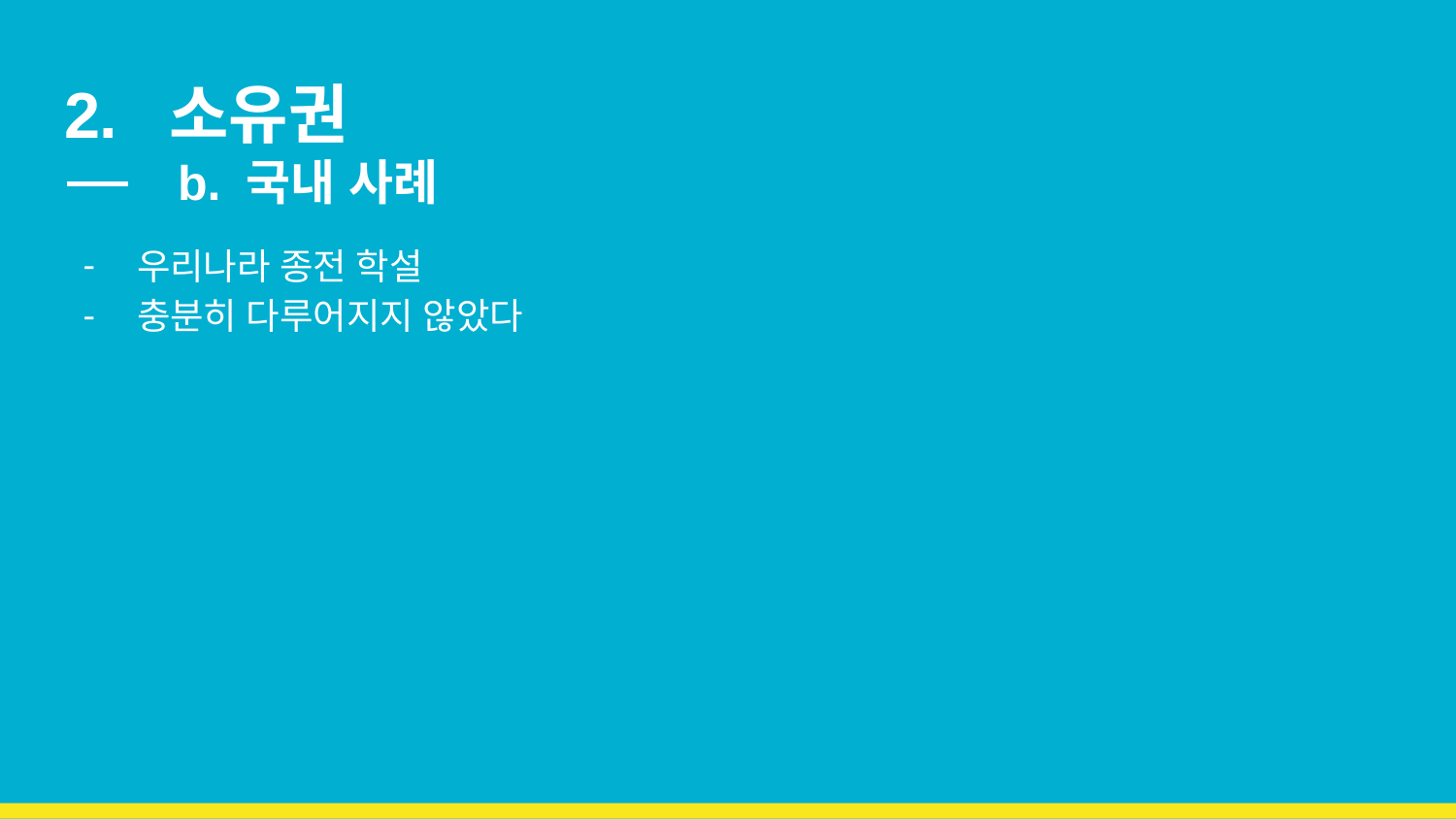

# 2.  소유권
   b. 국내 사례
우리나라 종전 학설
충분히 다루어지지 않았다